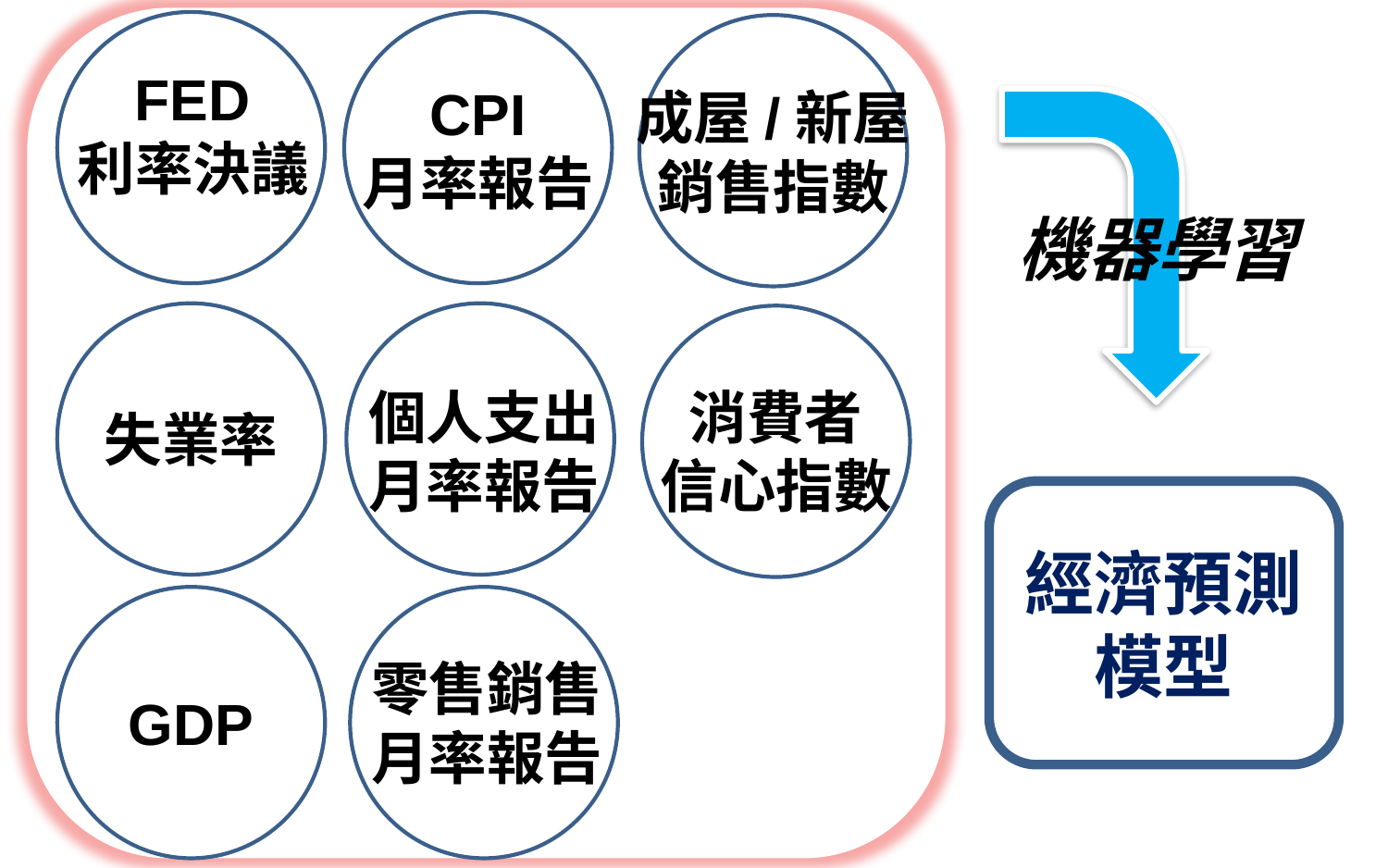

FED
利率決議
CPI
月率報告
成屋/新屋
銷售指數

機器學習

個人支出
月率報告
消費者
信心指數
失業率
經濟預測模型

零售銷售
月率報告
GDP